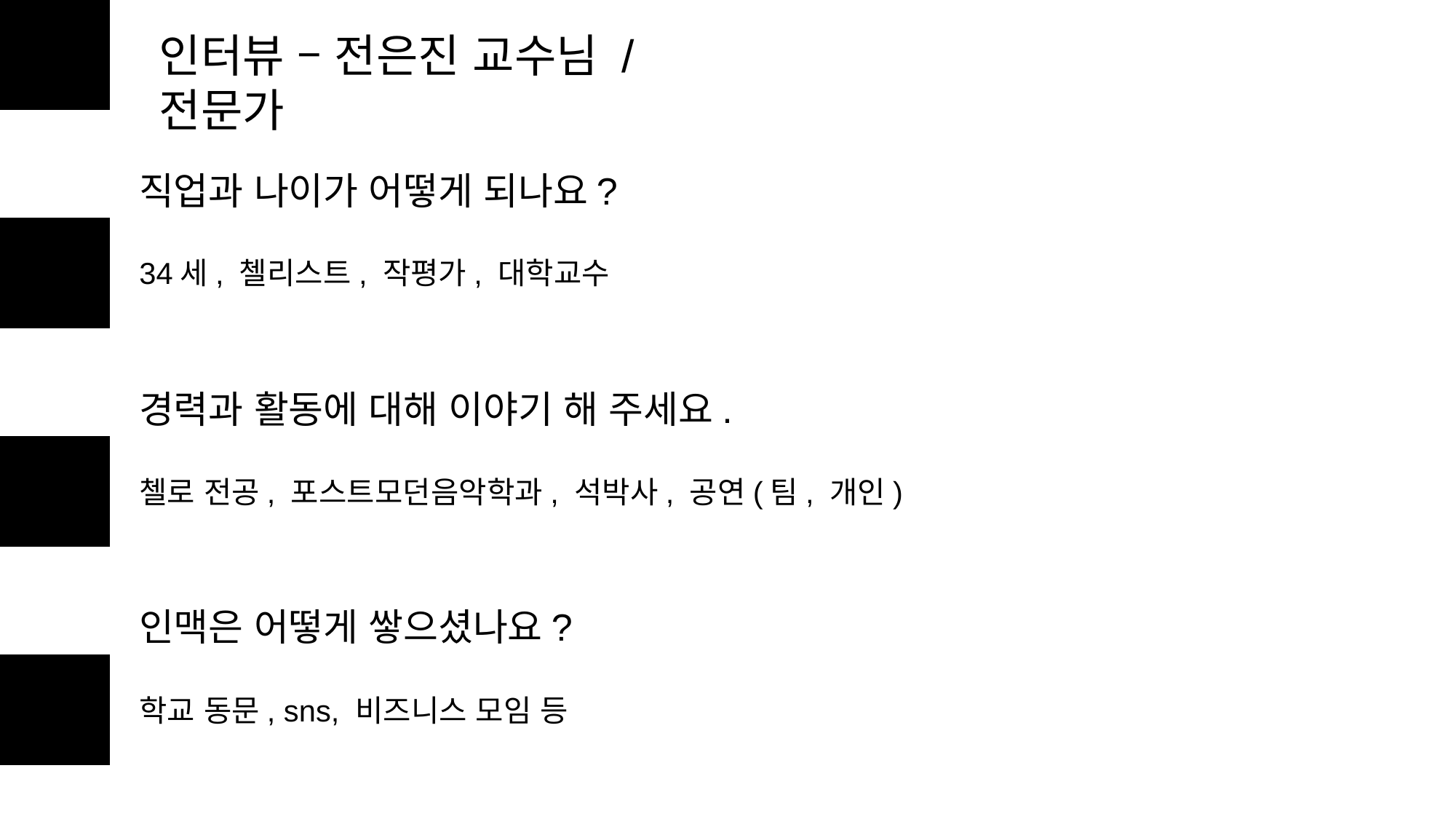

인터뷰 – 전은진 교수님 / 전문가
직업과 나이가 어떻게 되나요?

34세, 첼리스트, 작평가, 대학교수
경력과 활동에 대해 이야기 해 주세요.

첼로 전공, 포스트모던음악학과, 석박사, 공연(팀, 개인)
인맥은 어떻게 쌓으셨나요?

학교 동문, sns, 비즈니스 모임 등